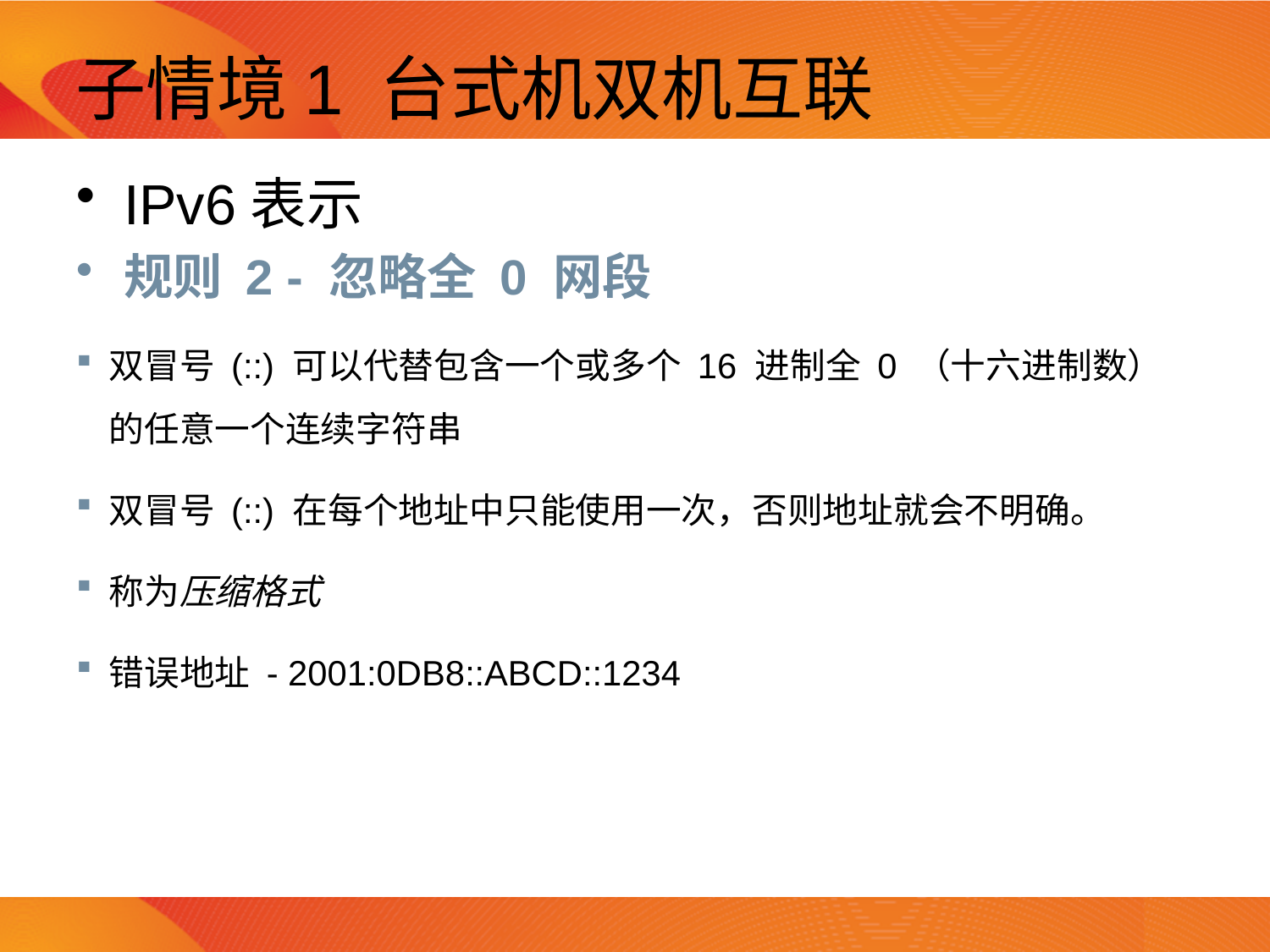

# 子情境1 台式机双机互联
IPv6表示
规则 2 - 忽略全 0 网段
双冒号 (::) 可以代替包含一个或多个 16 进制全 0 （十六进制数）的任意一个连续字符串
双冒号 (::) 在每个地址中只能使用一次，否则地址就会不明确。
称为压缩格式
错误地址 - 2001:0DB8::ABCD::1234